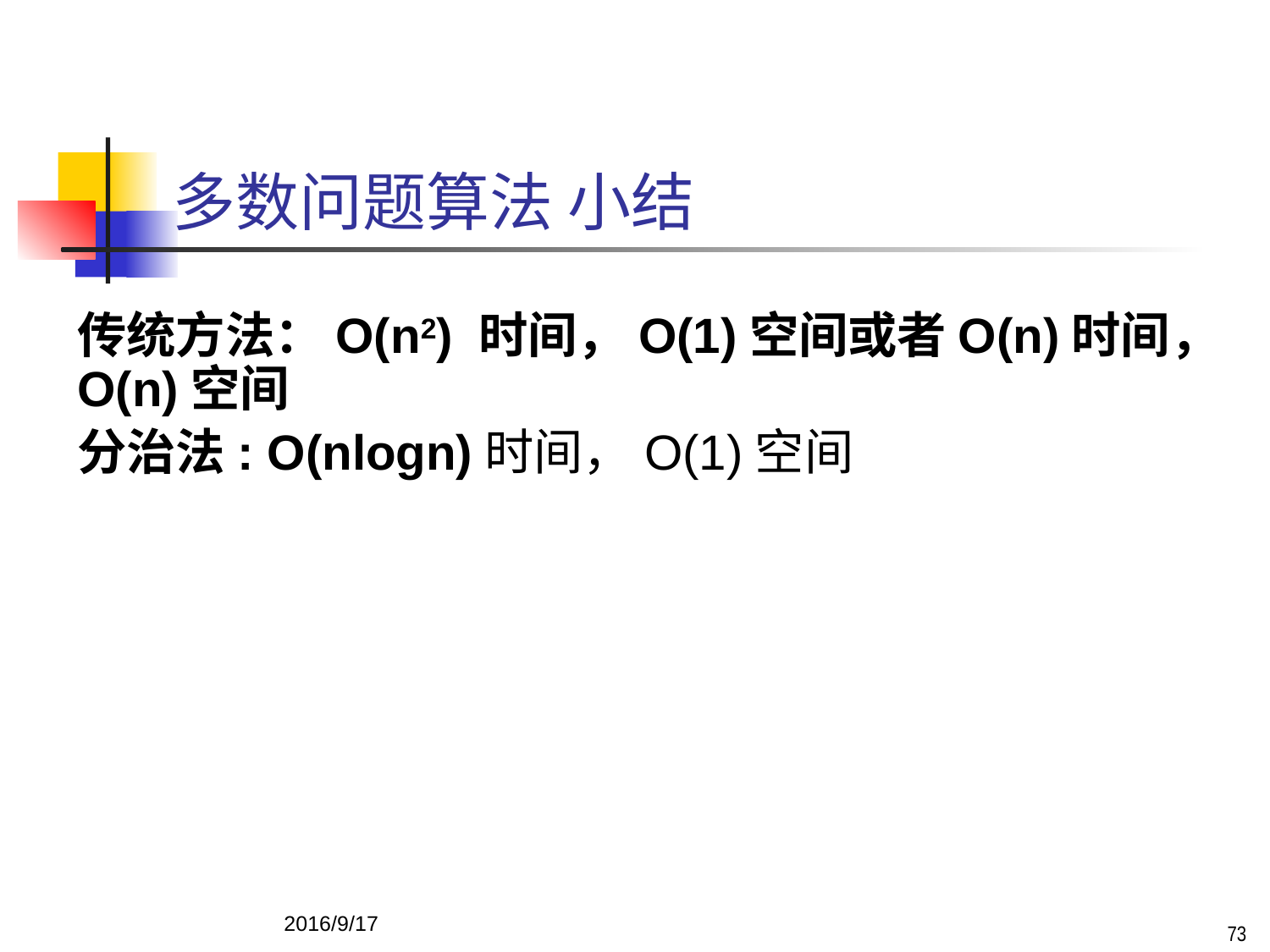

# 多数问题算法 小结
传统方法：O(n2) 时间，O(1)空间或者O(n)时间，O(n)空间
分治法: O(nlogn)时间，O(1)空间
73
2016/9/17